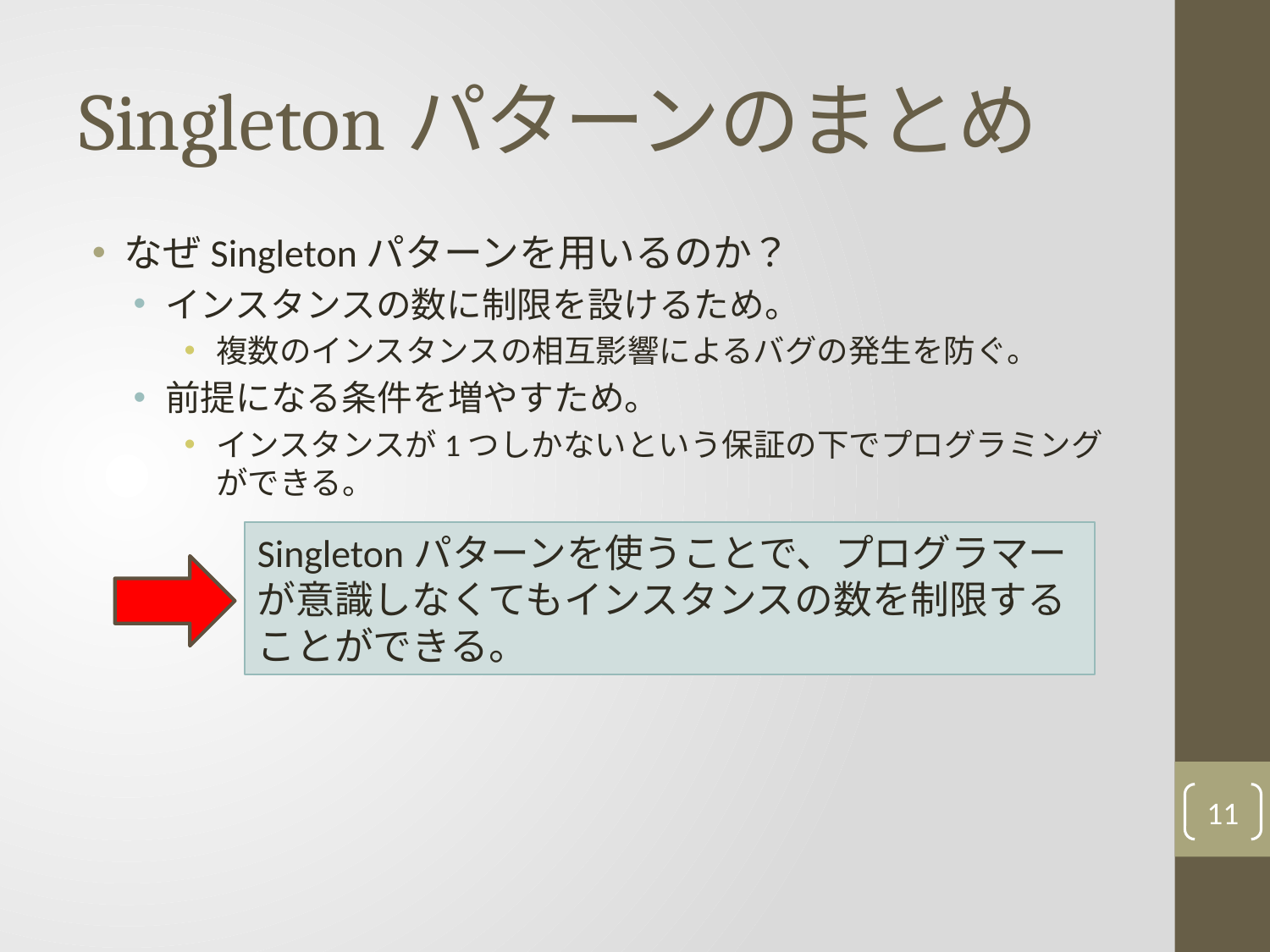

# Singletonパターンのまとめ
なぜSingletonパターンを用いるのか？
インスタンスの数に制限を設けるため。
複数のインスタンスの相互影響によるバグの発生を防ぐ。
前提になる条件を増やすため。
インスタンスが1つしかないという保証の下でプログラミングができる。
Singletonパターンを使うことで、プログラマー
が意識しなくてもインスタンスの数を制限することができる。

11